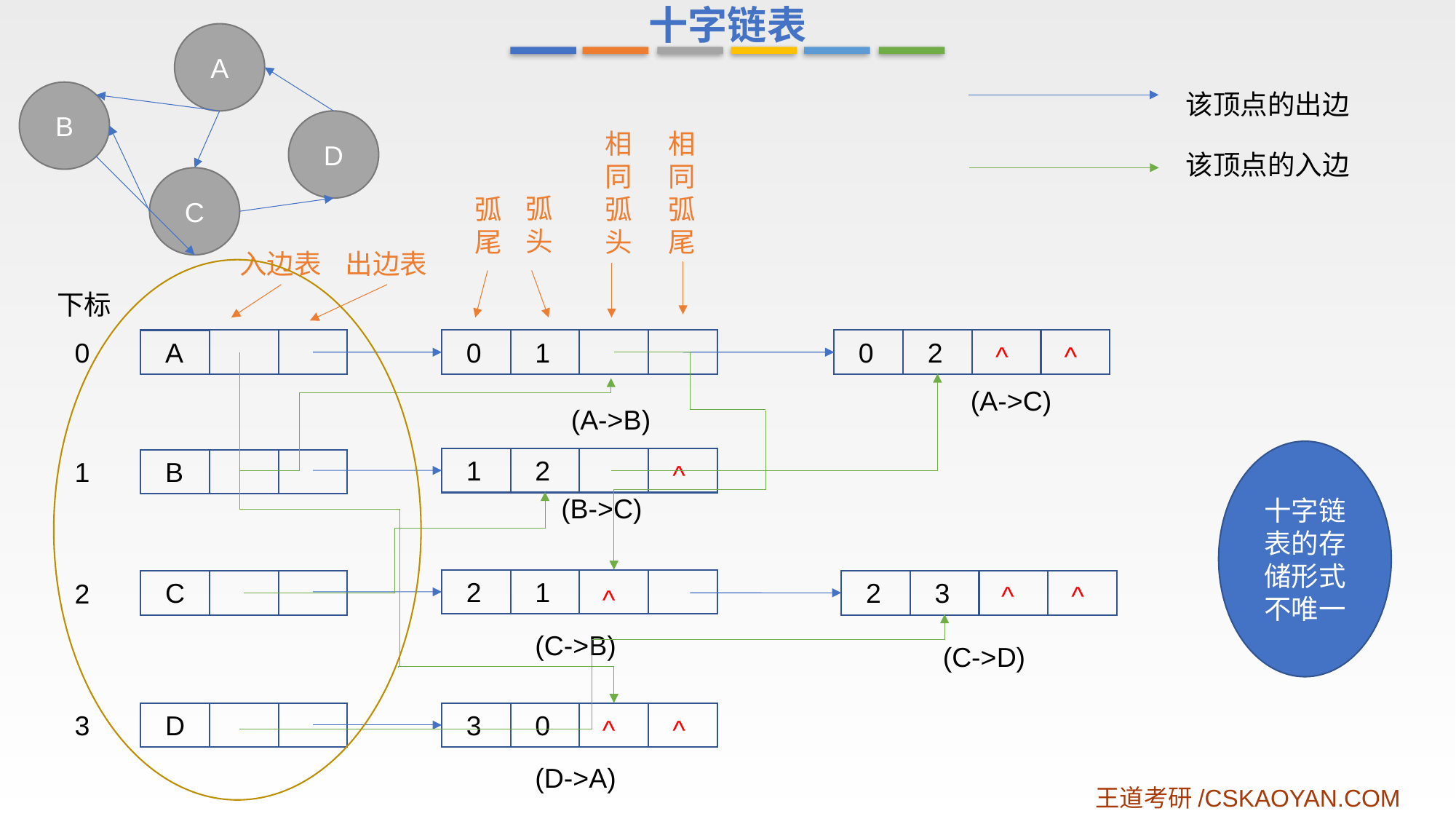

十字链表
A

B
该顶点的出边
D
相同弧头
相同弧尾
该顶点的入边
C
弧头
弧尾
入边表
出边表

下标

0

1
2

0
0
A
^
^
(A->C)
(A->B)
十字链表的存储形式不唯一

2
1

1
B
^
(B->C)

1
2

3

C
2
2
^
^
^
(C->B)
(C->D)
3

0

D
3
^
^
(D->A)
王道考研/CSKAOYAN.COM